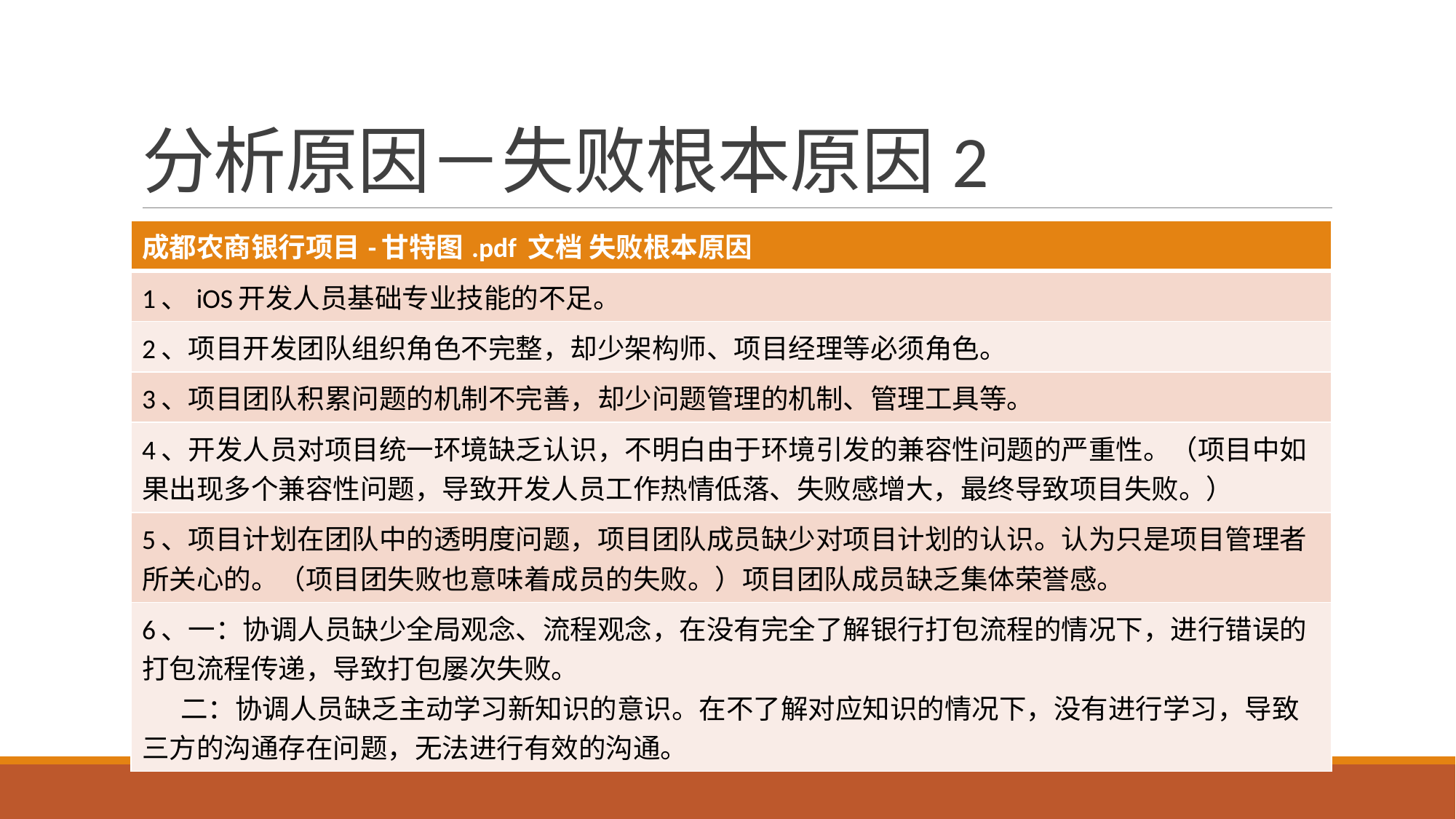

# 分析原因－失败根本原因2
| 成都农商银行项目-甘特图.pdf 文档 失败根本原因 |
| --- |
| 1、iOS开发人员基础专业技能的不足。 |
| 2、项目开发团队组织角色不完整，却少架构师、项目经理等必须角色。 |
| 3、项目团队积累问题的机制不完善，却少问题管理的机制、管理工具等。 |
| 4、开发人员对项目统一环境缺乏认识，不明白由于环境引发的兼容性问题的严重性。（项目中如果出现多个兼容性问题，导致开发人员工作热情低落、失败感增大，最终导致项目失败。） |
| 5、项目计划在团队中的透明度问题，项目团队成员缺少对项目计划的认识。认为只是项目管理者所关心的。（项目团失败也意味着成员的失败。）项目团队成员缺乏集体荣誉感。 |
| 6、一：协调人员缺少全局观念、流程观念，在没有完全了解银行打包流程的情况下，进行错误的打包流程传递，导致打包屡次失败。 二：协调人员缺乏主动学习新知识的意识。在不了解对应知识的情况下，没有进行学习，导致三方的沟通存在问题，无法进行有效的沟通。 |